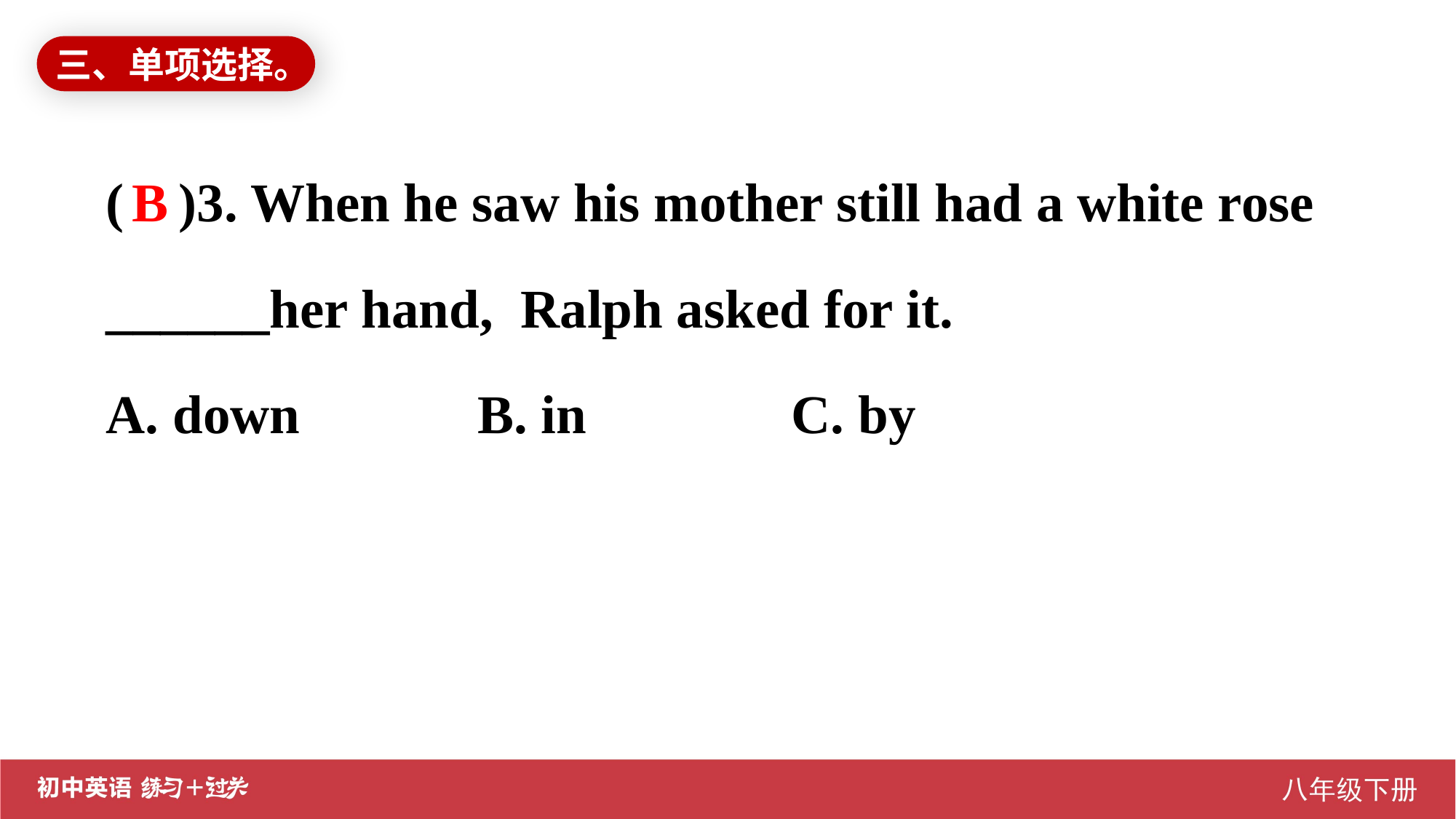

三、单项选择。
(    )3. When he saw his mother still had a white rose ______her hand,  Ralph asked for it.
A. down             B. in               C. by
B